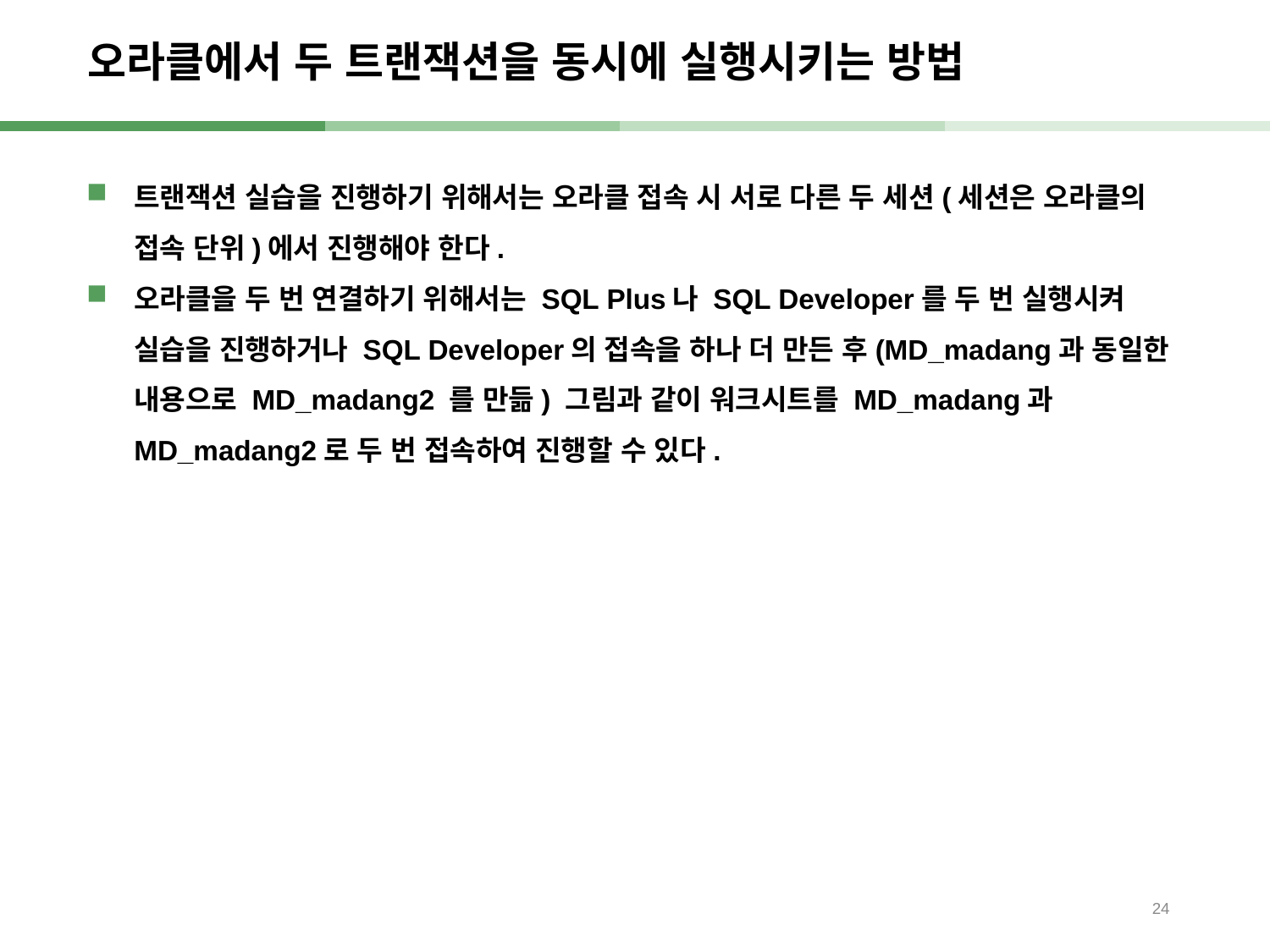

# 오라클에서 두 트랜잭션을 동시에 실행시키는 방법
트랜잭션 실습을 진행하기 위해서는 오라클 접속 시 서로 다른 두 세션(세션은 오라클의 접속 단위)에서 진행해야 한다.
오라클을 두 번 연결하기 위해서는 SQL Plus나 SQL Developer를 두 번 실행시켜 실습을 진행하거나 SQL Developer의 접속을 하나 더 만든 후(MD_madang과 동일한 내용으로 MD_madang2 를 만듦) 그림과 같이 워크시트를 MD_madang과 MD_madang2로 두 번 접속하여 진행할 수 있다.
24